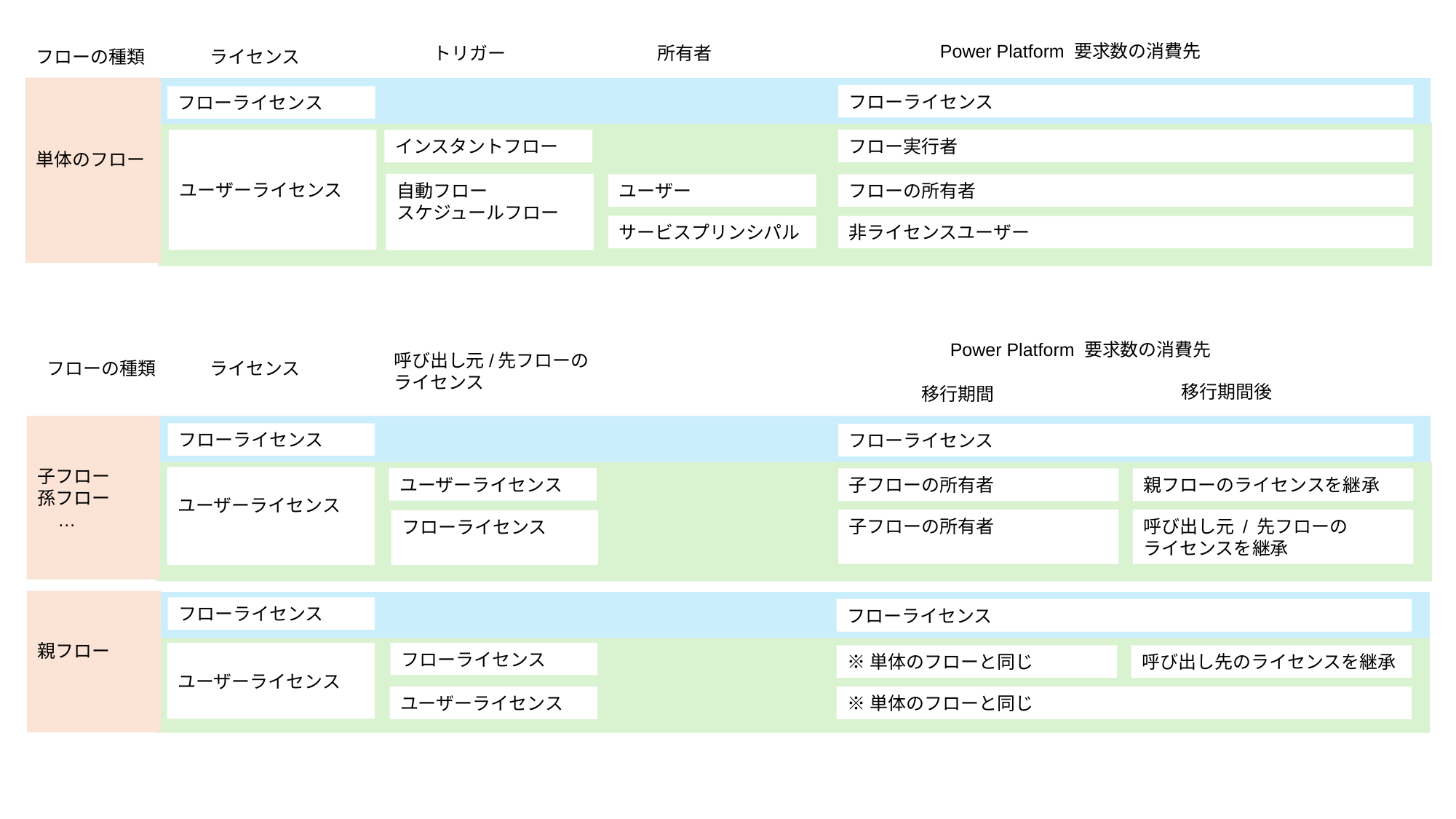

Power Platform 要求数の消費先
トリガー
所有者
ライセンス
フローの種類

単体のフロー

フローライセンス
フローライセンス

フロー実行者

ユーザーライセンス

インスタントフロー
自動フロー
スケジュールフロー

ユーザー
フローの所有者
サービスプリンシパル
非ライセンスユーザー
Power Platform 要求数の消費先
呼び出し元/先フローの
ライセンス
フローの種類
ライセンス
移行期間後
移行期間

子フロー
孫フロー
    …

フローライセンス
フローライセンス

ユーザーライセンス

ユーザーライセンス
子フローの所有者
親フローのライセンスを継承
呼び出し元 / 先フローの
ライセンスを継承
子フローの所有者

フローライセンス

親フロー

フローライセンス
フローライセンス

ユーザーライセンス

フローライセンス
※単体のフローと同じ
呼び出し先のライセンスを継承
ユーザーライセンス
※単体のフローと同じ